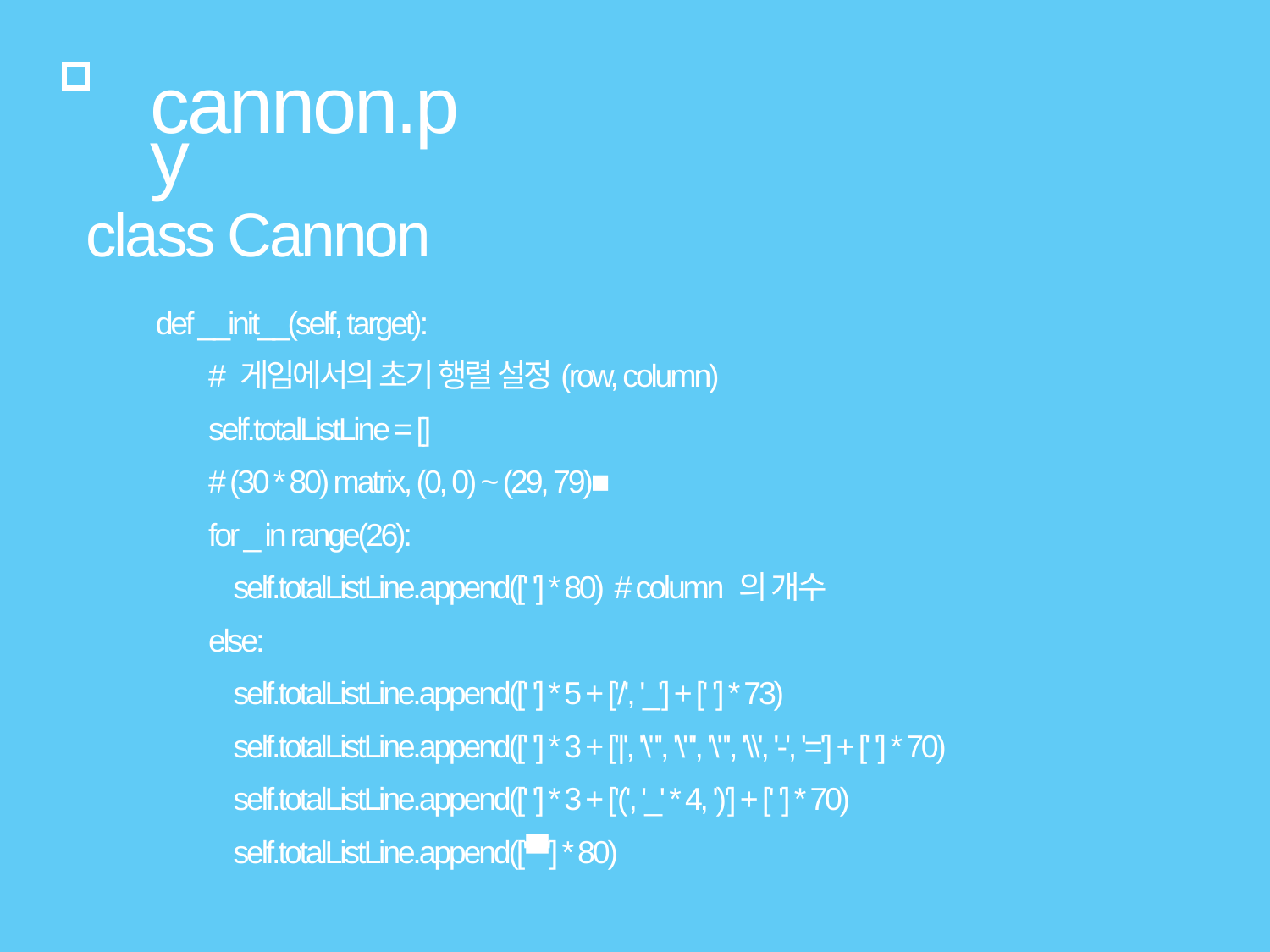

cannon.py
class Cannon
def __init__(self, target):
        # 게임에서의 초기 행렬 설정(row, column)
        self.totalListLine = []
        # (30 * 80) matrix, (0, 0) ~ (29, 79)■
        for _ in range(26):
            self.totalListLine.append([' '] * 80)  # column 의 개수
        else:
            self.totalListLine.append([' '] * 5 + ['/', '_'] + [' '] * 73)
            self.totalListLine.append([' '] * 3 + ['|', '\"', '\"', '\"', '\\', '-', '='] + [' '] * 70)
            self.totalListLine.append([' '] * 3 + ['(', '_' * 4, ')'] + [' '] * 70)
            self.totalListLine.append(['▀'] * 80)